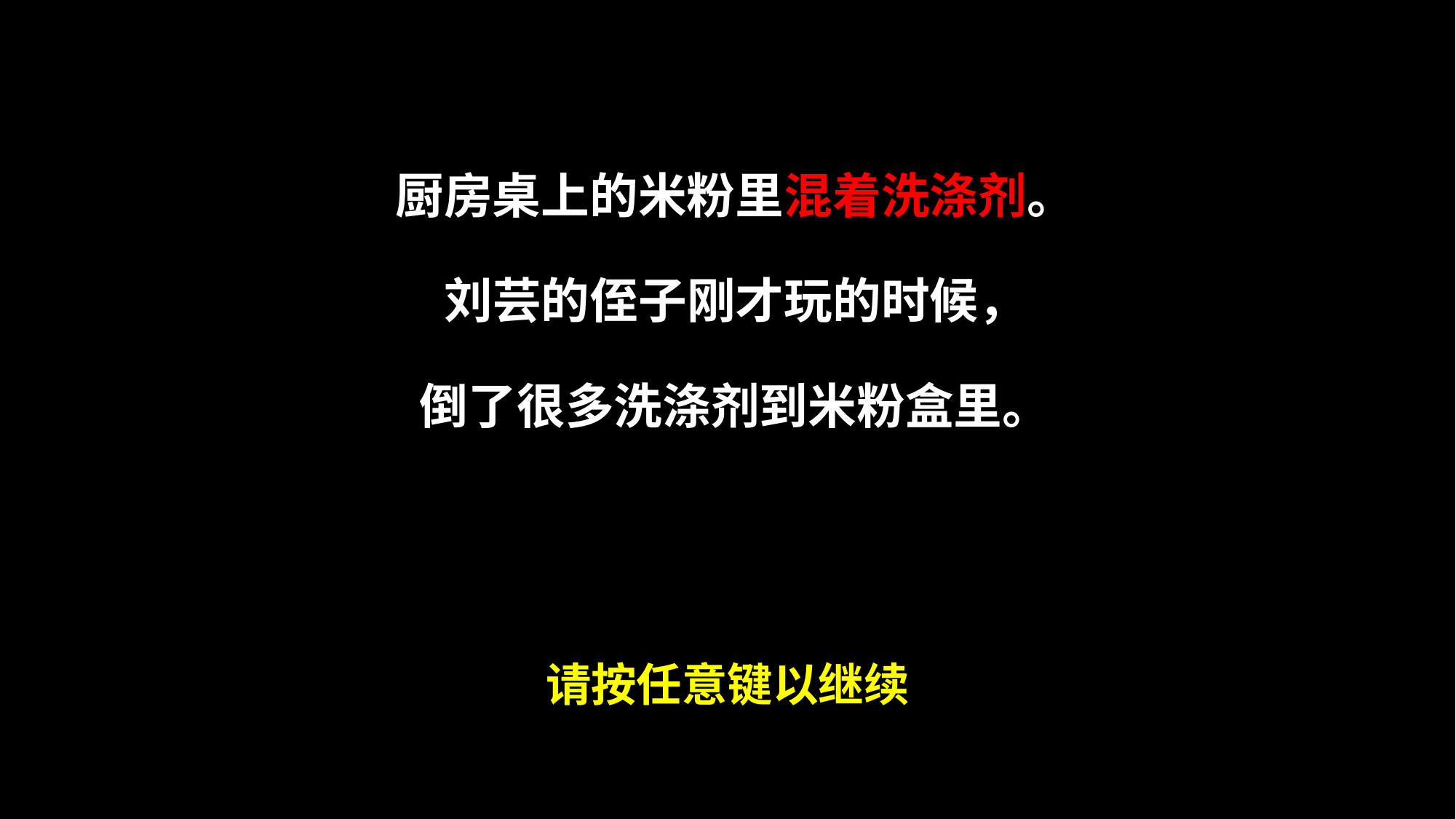

# 厨房桌上的米粉里混着洗涤剂。 刘芸的侄子刚才玩的时候， 倒了很多洗涤剂到米粉盒里。
请按任意键以继续